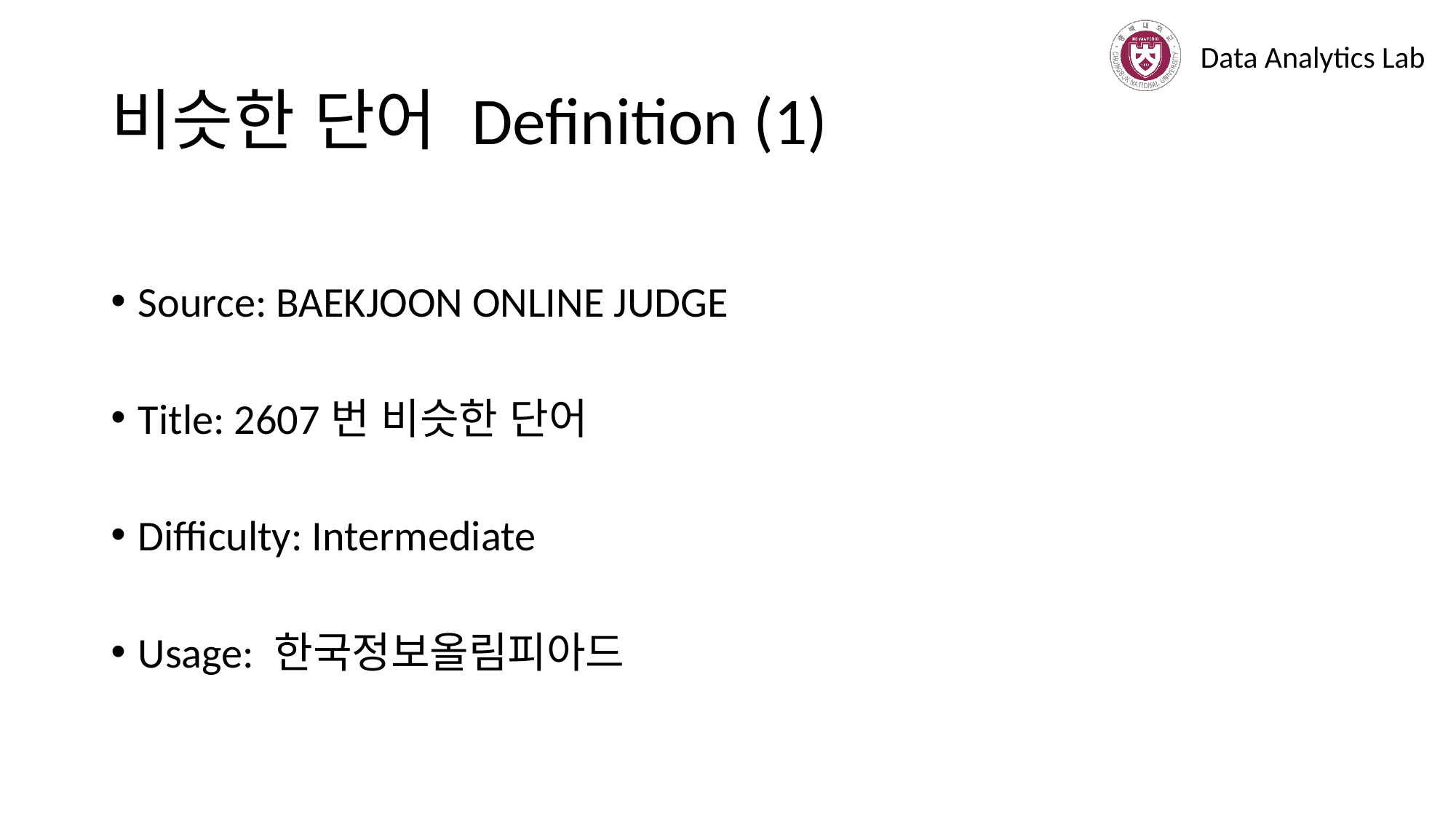

# 비슷한 단어 Definition (1)
Source: BAEKJOON ONLINE JUDGE
Title: 2607번 비슷한 단어
Difficulty: Intermediate
Usage: 한국정보올림피아드